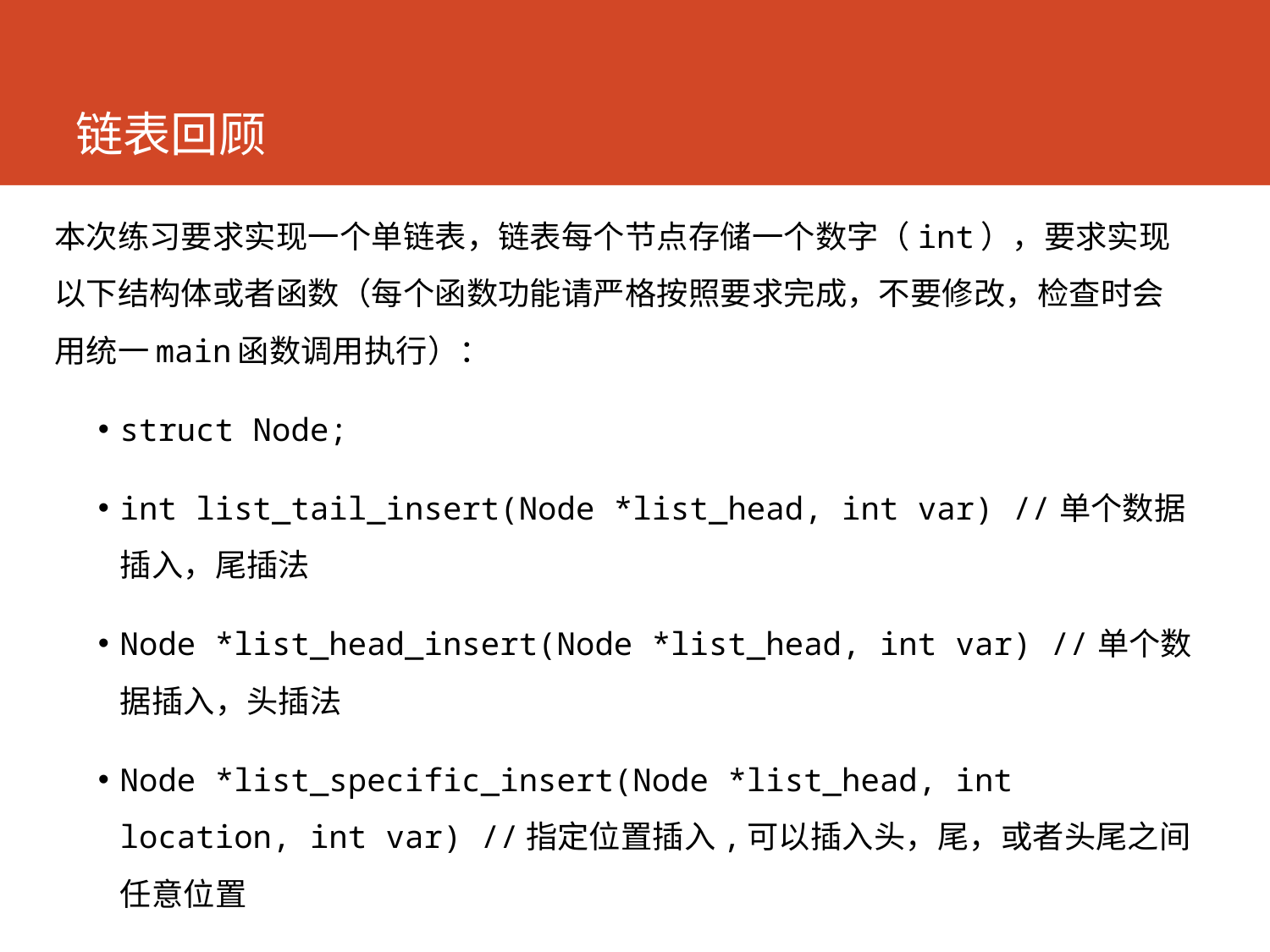

# 链表回顾
本次练习要求实现一个单链表，链表每个节点存储一个数字（int），要求实现以下结构体或者函数（每个函数功能请严格按照要求完成，不要修改，检查时会用统一main函数调用执行）：
struct Node;
int list_tail_insert(Node *list_head, int var) //单个数据插入，尾插法
Node *list_head_insert(Node *list_head, int var) //单个数据插入，头插法
Node *list_specific_insert(Node *list_head, int location, int var) //指定位置插入,可以插入头，尾，或者头尾之间任意位置